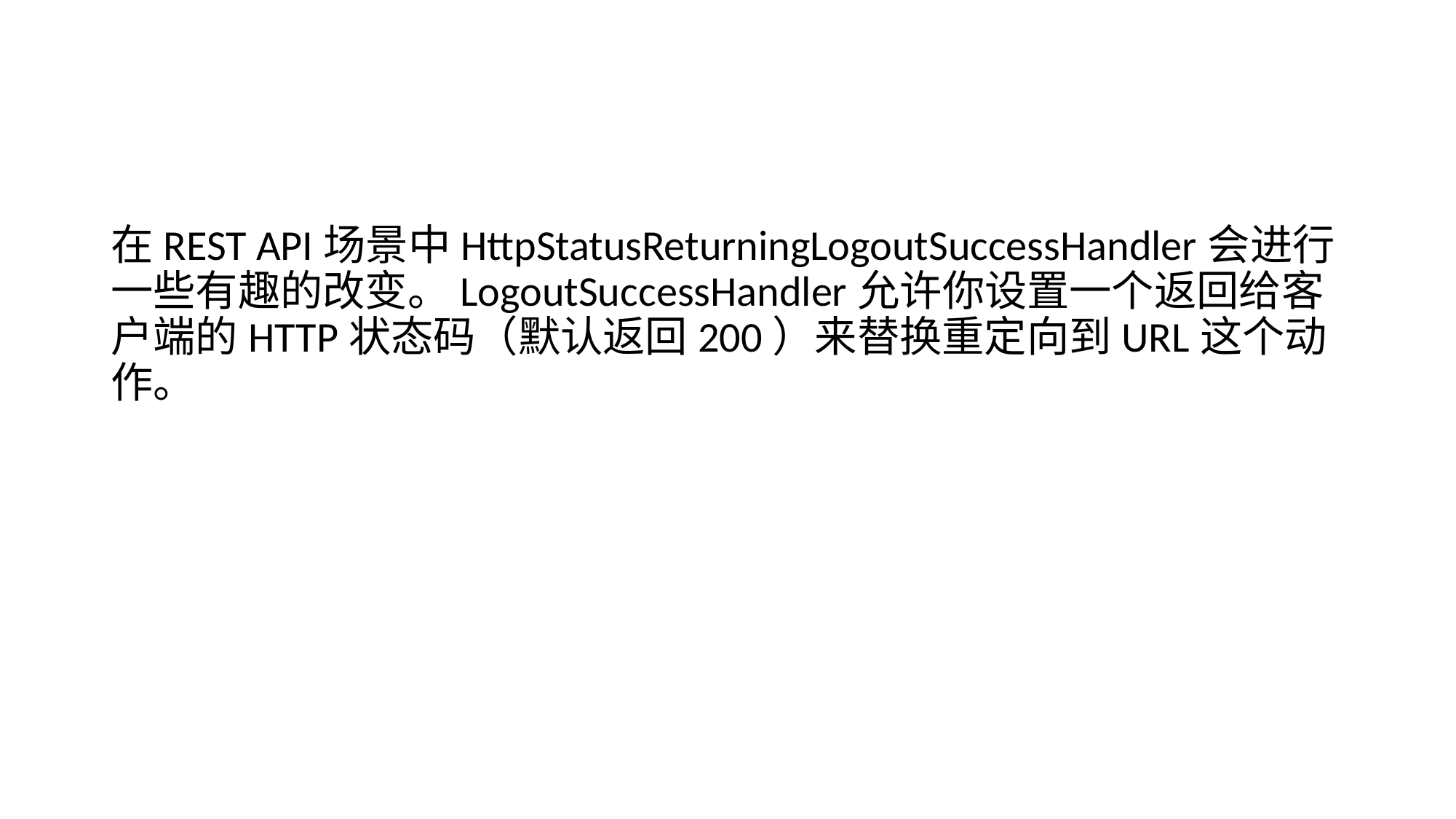

#
在REST API场景中HttpStatusReturningLogoutSuccessHandler会进行一些有趣的改变。LogoutSuccessHandler允许你设置一个返回给客户端的HTTP状态码（默认返回200）来替换重定向到URL这个动作。